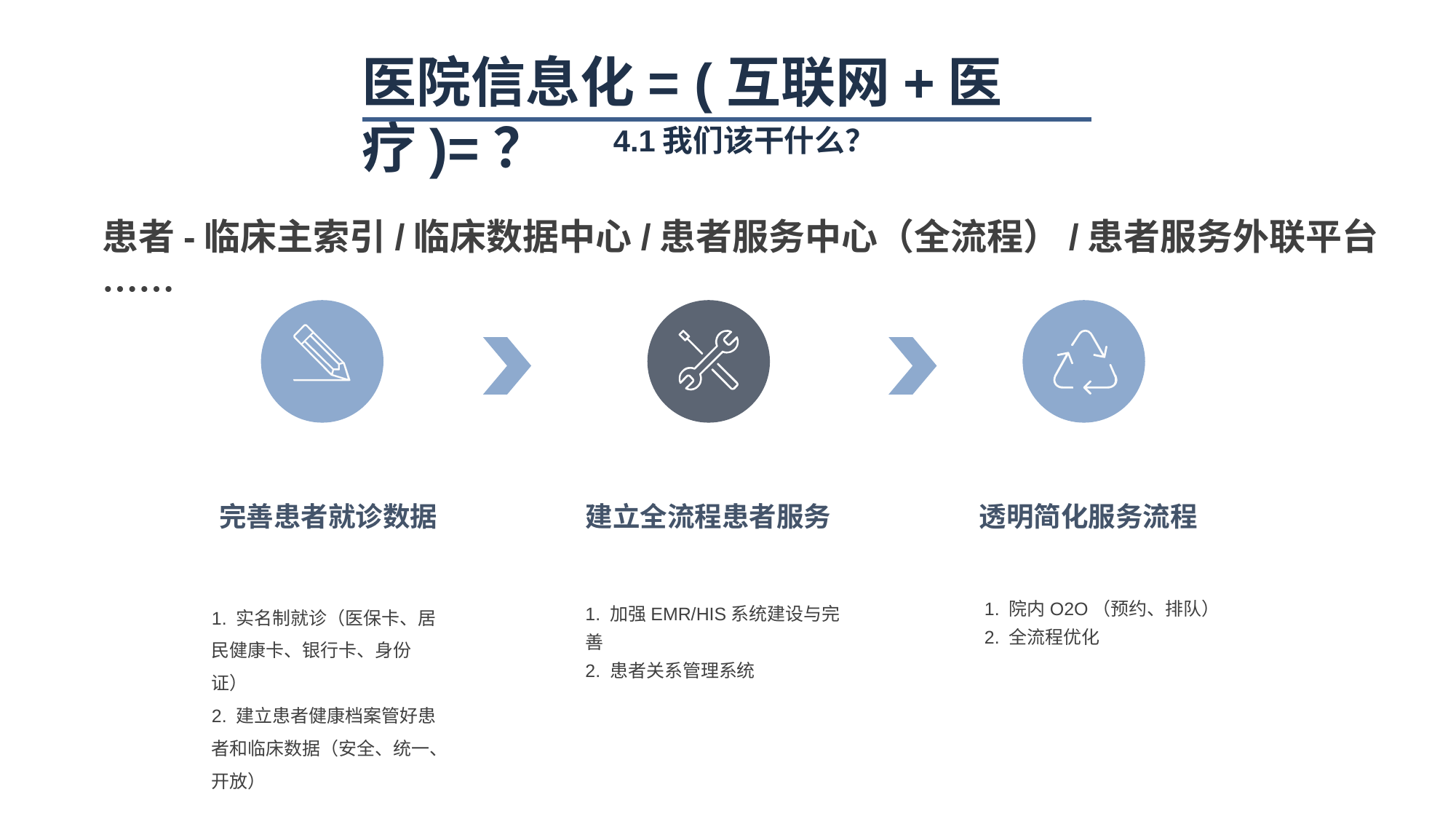

医院信息化= (互联网+医疗)=？
4.1我们该干什么？

患者-临床主索引/临床数据中心/患者服务中心（全流程）/患者服务外联平台……

建立全流程患者服务
1. 加强EMR/HIS系统建设与完善
2. 患者关系管理系统
完善患者就诊数据
1. 实名制就诊（医保卡、居民健康卡、银行卡、身份证）
2. 建立患者健康档案管好患者和临床数据（安全、统一、开放）
透明简化服务流程
1. 院内O2O（预约、排队）
2. 全流程优化